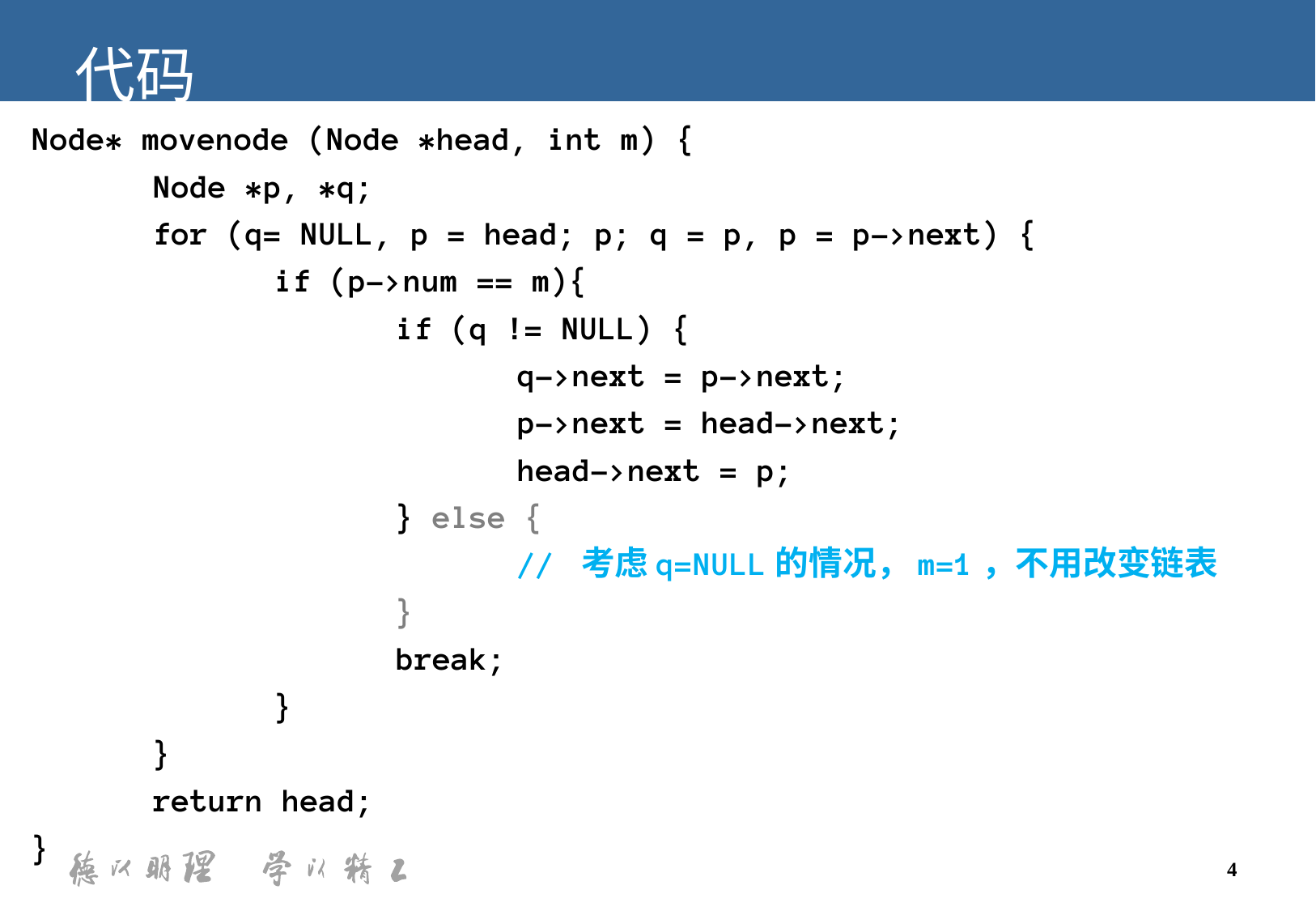

代码
Node* movenode (Node *head, int m) {
	Node *p, *q;
	for (q= NULL, p = head; p; q = p, p = p->next) {
		if (p->num == m){
			if (q != NULL) {
				q->next = p->next;
				p->next = head->next;
				head->next = p;
			} else {
				// 考虑q=NULL的情况，m=1，不用改变链表
			}
			break;
		}
	}
	return head;
}

4